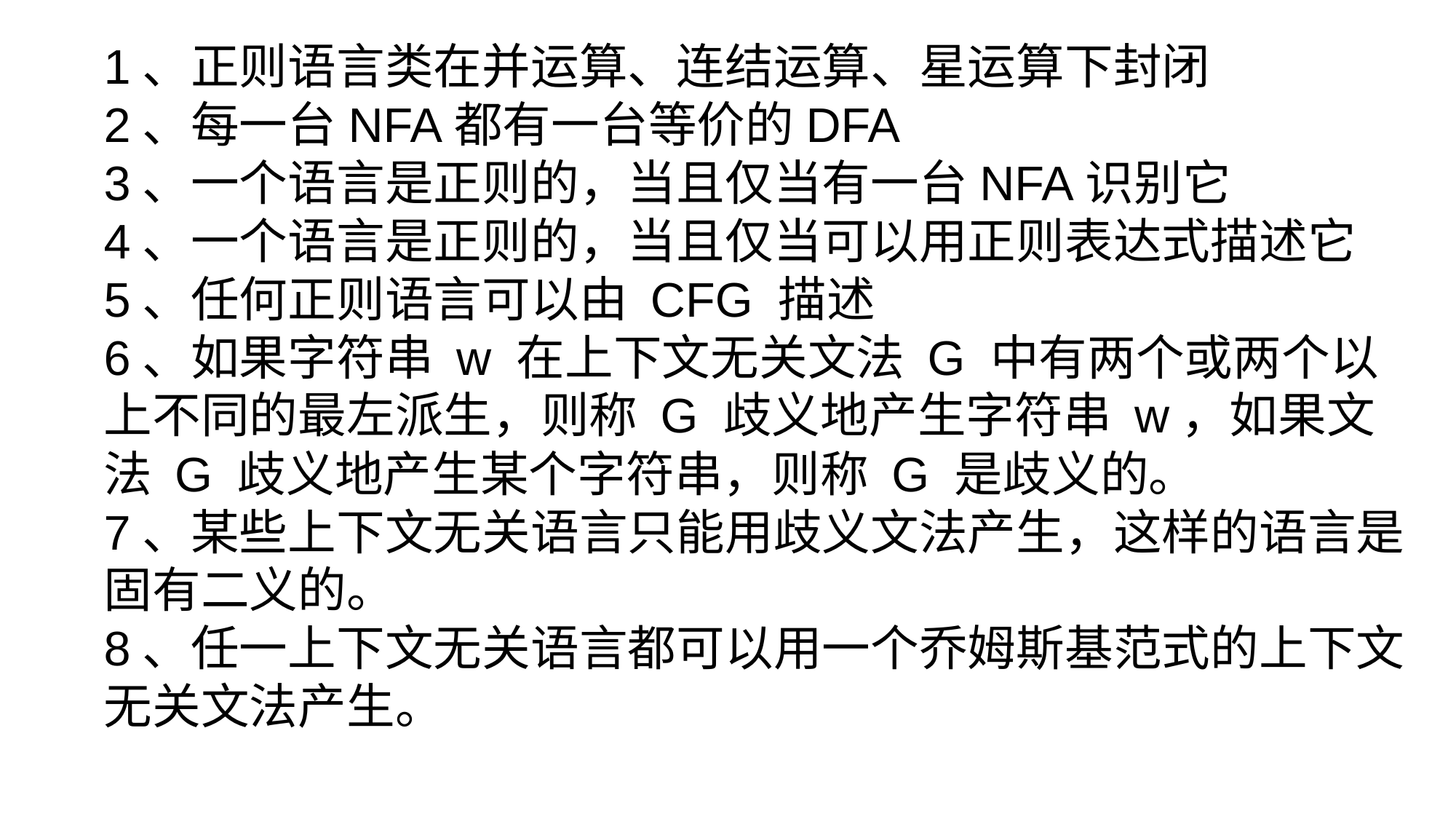

1、正则语言类在并运算、连结运算、星运算下封闭
2、每一台NFA都有一台等价的DFA
3、一个语言是正则的，当且仅当有一台NFA识别它
4、一个语言是正则的，当且仅当可以用正则表达式描述它
5、任何正则语言可以由 CFG 描述
6、如果字符串 w 在上下文无关文法 G 中有两个或两个以上不同的最左派生，则称 G 歧义地产生字符串 w，如果文法 G 歧义地产生某个字符串，则称 G 是歧义的。
7、某些上下文无关语言只能用歧义文法产生，这样的语言是固有二义的。
8、任一上下文无关语言都可以用一个乔姆斯基范式的上下文无关文法产生。